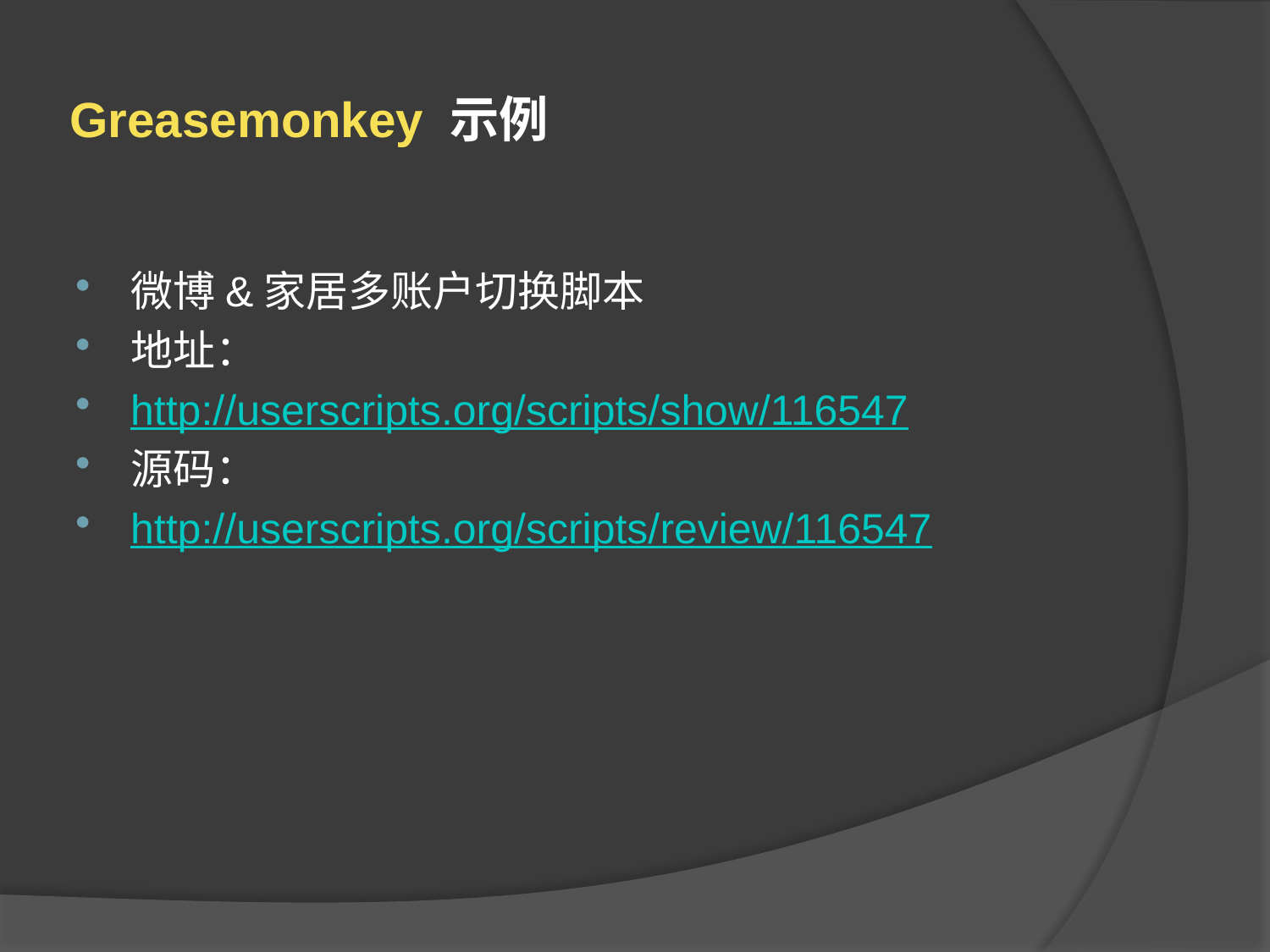

# Greasemonkey 示例
微博&家居多账户切换脚本
地址：
http://userscripts.org/scripts/show/116547
源码：
http://userscripts.org/scripts/review/116547